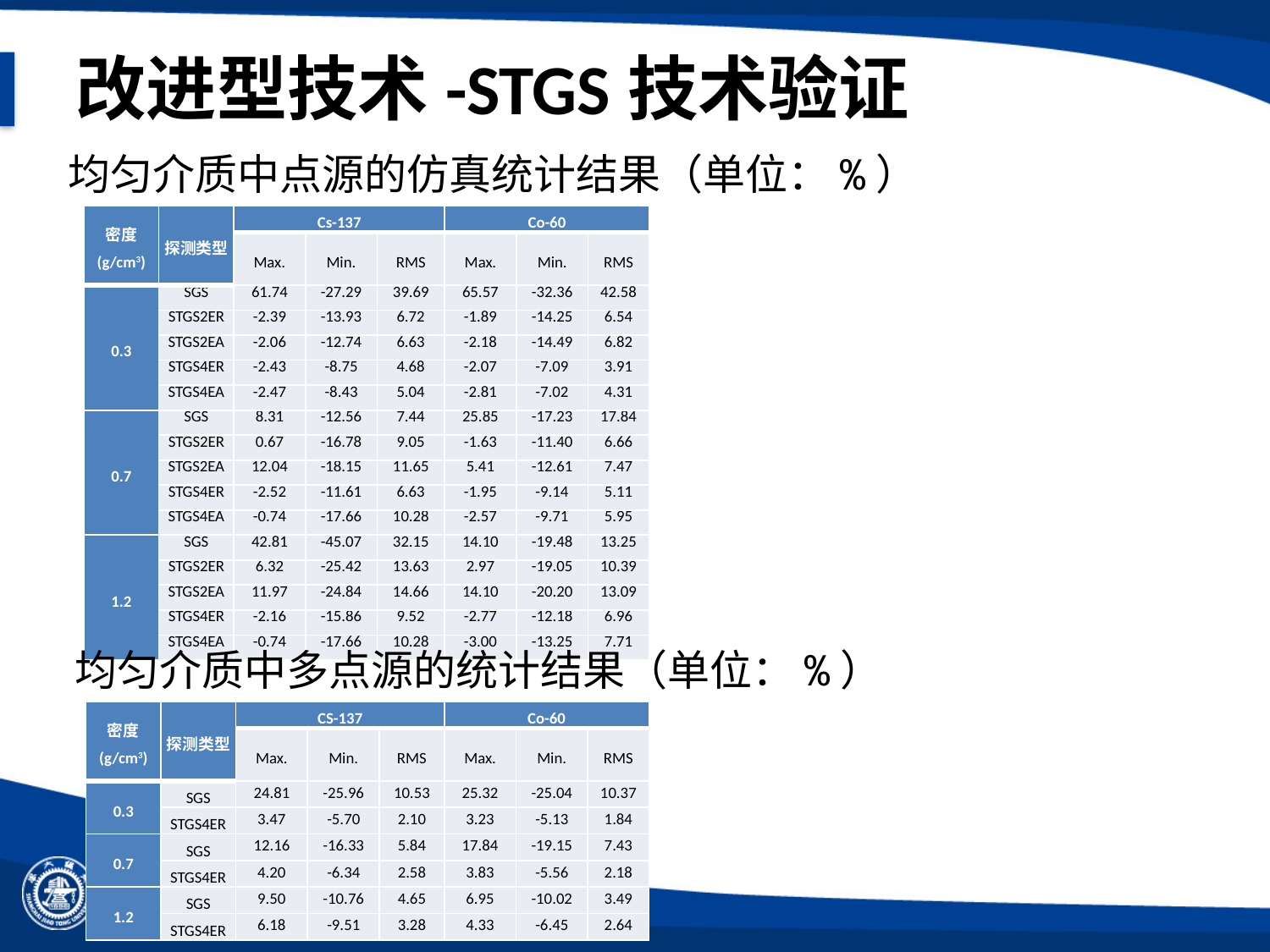

# 改进型技术-STGS技术验证
均匀介质中点源的仿真统计结果（单位：%）
| 密度 (g/cm3) | 探测类型 | Cs-137 |  |  | Co-60 |  |  |
| --- | --- | --- | --- | --- | --- | --- | --- |
|  |  | Max. | Min. | RMS | Max. | Min. | RMS |
| 0.3 | SGS | 61.74 | -27.29 | 39.69 | 65.57 | -32.36 | 42.58 |
|  | STGS2ER | -2.39 | -13.93 | 6.72 | -1.89 | -14.25 | 6.54 |
|  | STGS2EA | -2.06 | -12.74 | 6.63 | -2.18 | -14.49 | 6.82 |
|  | STGS4ER | -2.43 | -8.75 | 4.68 | -2.07 | -7.09 | 3.91 |
|  | STGS4EA | -2.47 | -8.43 | 5.04 | -2.81 | -7.02 | 4.31 |
| 0.7 | SGS | 8.31 | -12.56 | 7.44 | 25.85 | -17.23 | 17.84 |
|  | STGS2ER | 0.67 | -16.78 | 9.05 | -1.63 | -11.40 | 6.66 |
|  | STGS2EA | 12.04 | -18.15 | 11.65 | 5.41 | -12.61 | 7.47 |
|  | STGS4ER | -2.52 | -11.61 | 6.63 | -1.95 | -9.14 | 5.11 |
|  | STGS4EA | -0.74 | -17.66 | 10.28 | -2.57 | -9.71 | 5.95 |
| 1.2 | SGS | 42.81 | -45.07 | 32.15 | 14.10 | -19.48 | 13.25 |
|  | STGS2ER | 6.32 | -25.42 | 13.63 | 2.97 | -19.05 | 10.39 |
|  | STGS2EA | 11.97 | -24.84 | 14.66 | 14.10 | -20.20 | 13.09 |
|  | STGS4ER | -2.16 | -15.86 | 9.52 | -2.77 | -12.18 | 6.96 |
|  | STGS4EA | -0.74 | -17.66 | 10.28 | -3.00 | -13.25 | 7.71 |
均匀介质中多点源的统计结果（单位：%）
| 密度 (g/cm3) | 探测类型 | CS-137 |  |  | Co-60 |  |  |
| --- | --- | --- | --- | --- | --- | --- | --- |
|  |  | Max. | Min. | RMS | Max. | Min. | RMS |
| 0.3 | SGS | 24.81 | -25.96 | 10.53 | 25.32 | -25.04 | 10.37 |
|  | STGS4ER | 3.47 | -5.70 | 2.10 | 3.23 | -5.13 | 1.84 |
| 0.7 | SGS | 12.16 | -16.33 | 5.84 | 17.84 | -19.15 | 7.43 |
|  | STGS4ER | 4.20 | -6.34 | 2.58 | 3.83 | -5.56 | 2.18 |
| 1.2 | SGS | 9.50 | -10.76 | 4.65 | 6.95 | -10.02 | 3.49 |
|  | STGS4ER | 6.18 | -9.51 | 3.28 | 4.33 | -6.45 | 2.64 |